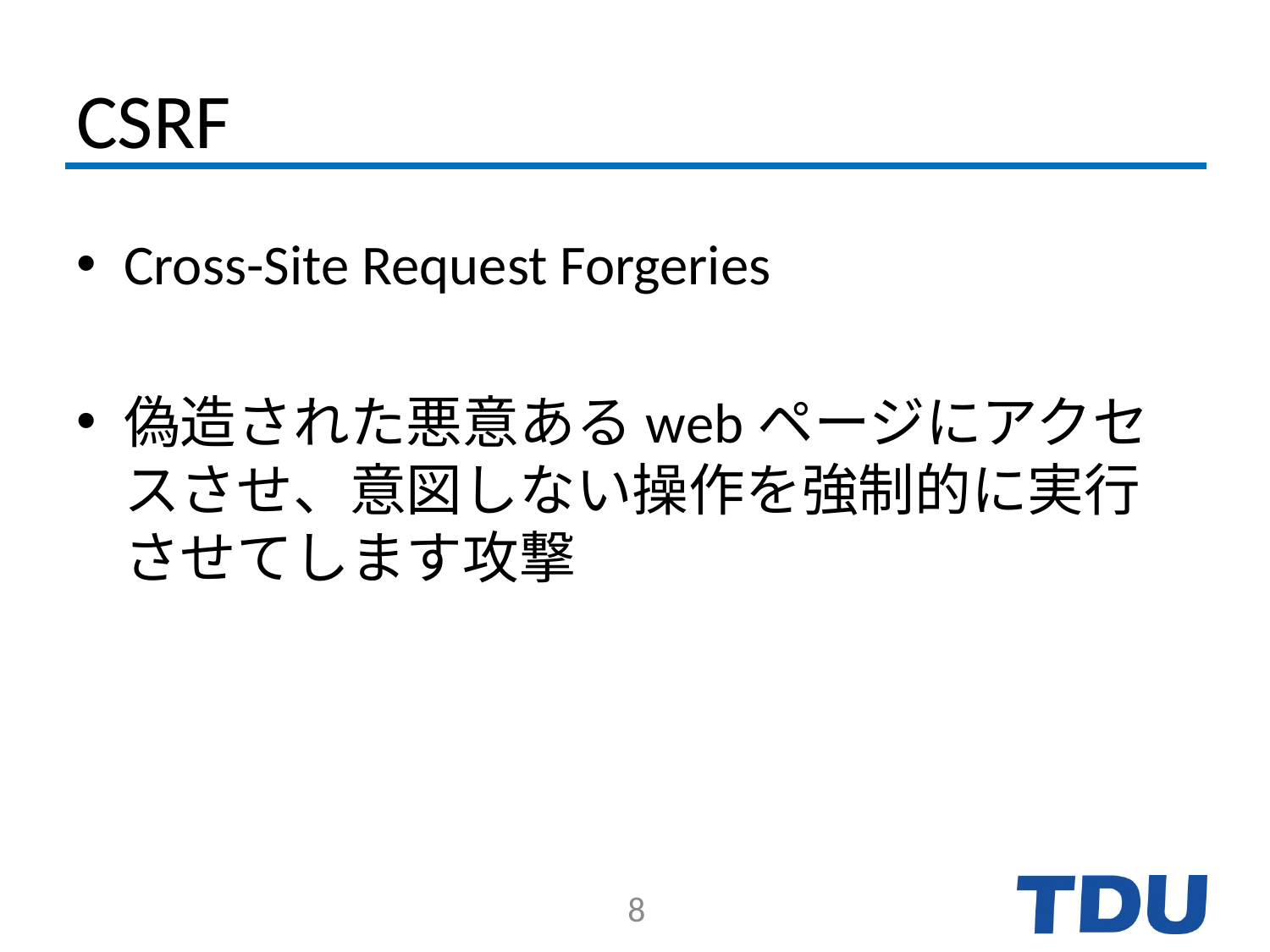

# CSRF
Cross-Site Request Forgeries

偽造された悪意あるwebページにアクセスさせ、意図しない操作を強制的に実行させてします攻撃
8